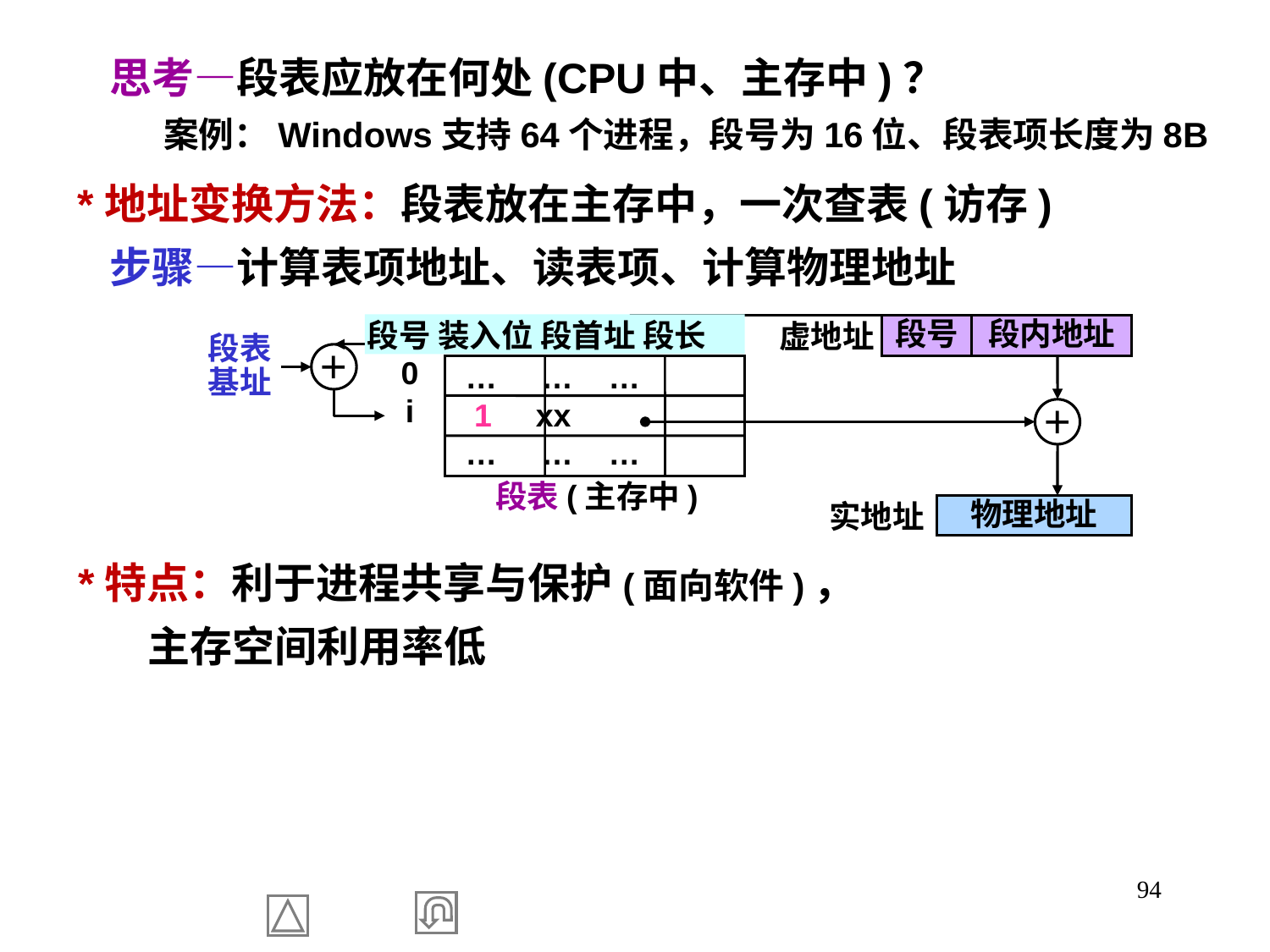

思考—段表应放在何处(CPU中、主存中)？
              案例：Windows支持64个进程，段号为16位、段表项长度为8B
   *地址变换方法：段表放在主存中，一次查表(访存)
      步骤—计算表项地址、读表项、计算物理地址
段号 装入位 段首址 段长
段表
基址
0
i

  …     …    …
   1     xx
  …     …    …

段表(主存中)
＋
＋
段号
段内地址
虚地址
实地址
物理地址
   *特点：利于进程共享与保护(面向软件)，
          主存空间利用率低
94